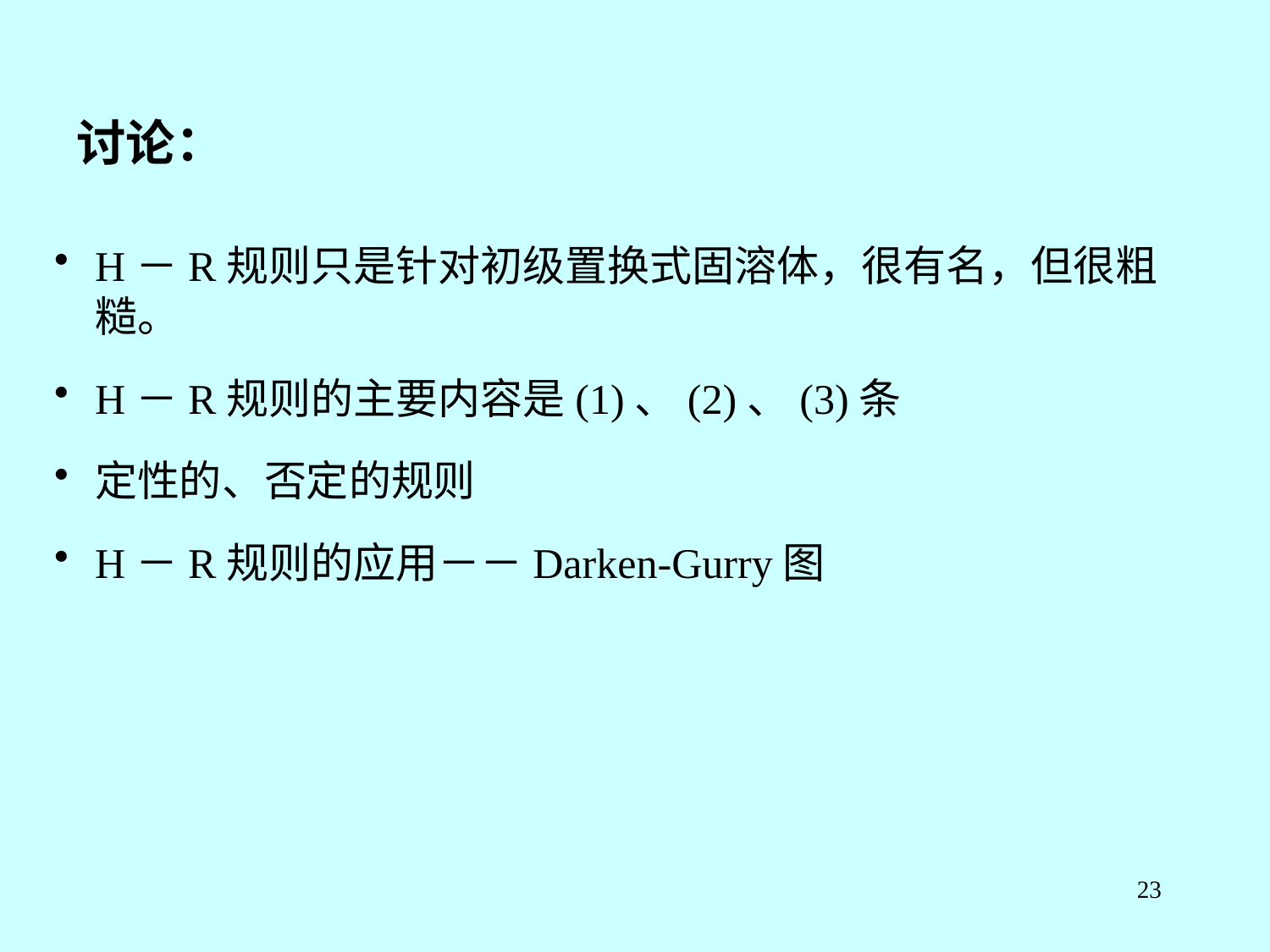

讨论：
H－R规则只是针对初级置换式固溶体，很有名，但很粗糙。
H－R规则的主要内容是(1)、(2)、(3)条
定性的、否定的规则
H－R规则的应用－－Darken-Gurry图
23